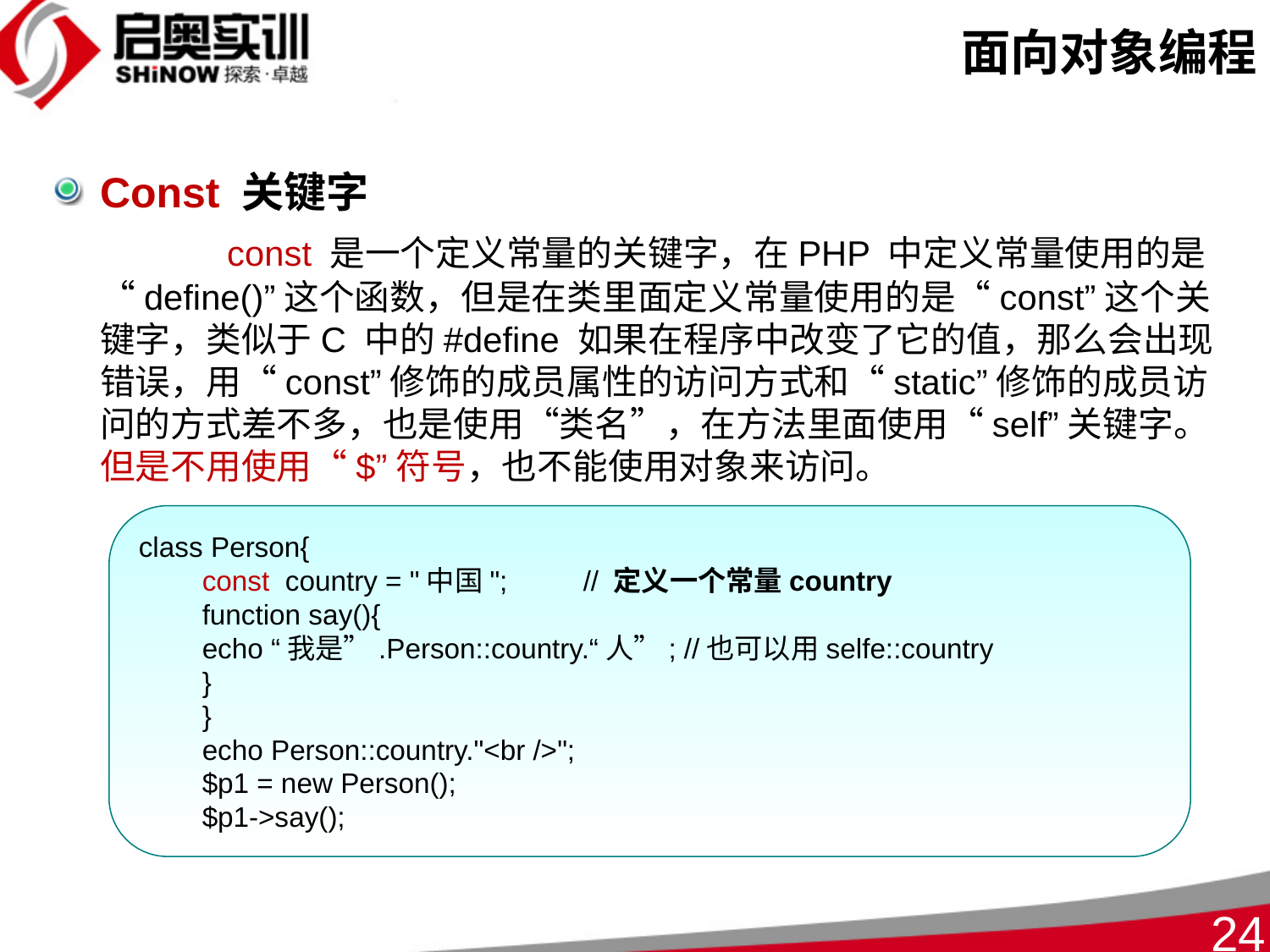

# 面向对象编程
Const 关键字
		const 是一个定义常量的关键字，在PHP 中定义常量使用的是“define()”这个函数，但是在类里面定义常量使用的是“const”这个关键字，类似于C 中的#define 如果在程序中改变了它的值，那么会出现错误，用“const”修饰的成员属性的访问方式和“static”修饰的成员访问的方式差不多，也是使用“类名”，在方法里面使用“self”关键字。但是不用使用“$”符号，也不能使用对象来访问。
class Person{
const  country = "中国"; 	// 定义一个常量country
function say(){
echo “我是”.Person::country.“人”; //也可以用selfe::country
}
}
echo Person::country."<br />";
$p1 = new Person();
$p1->say();
24